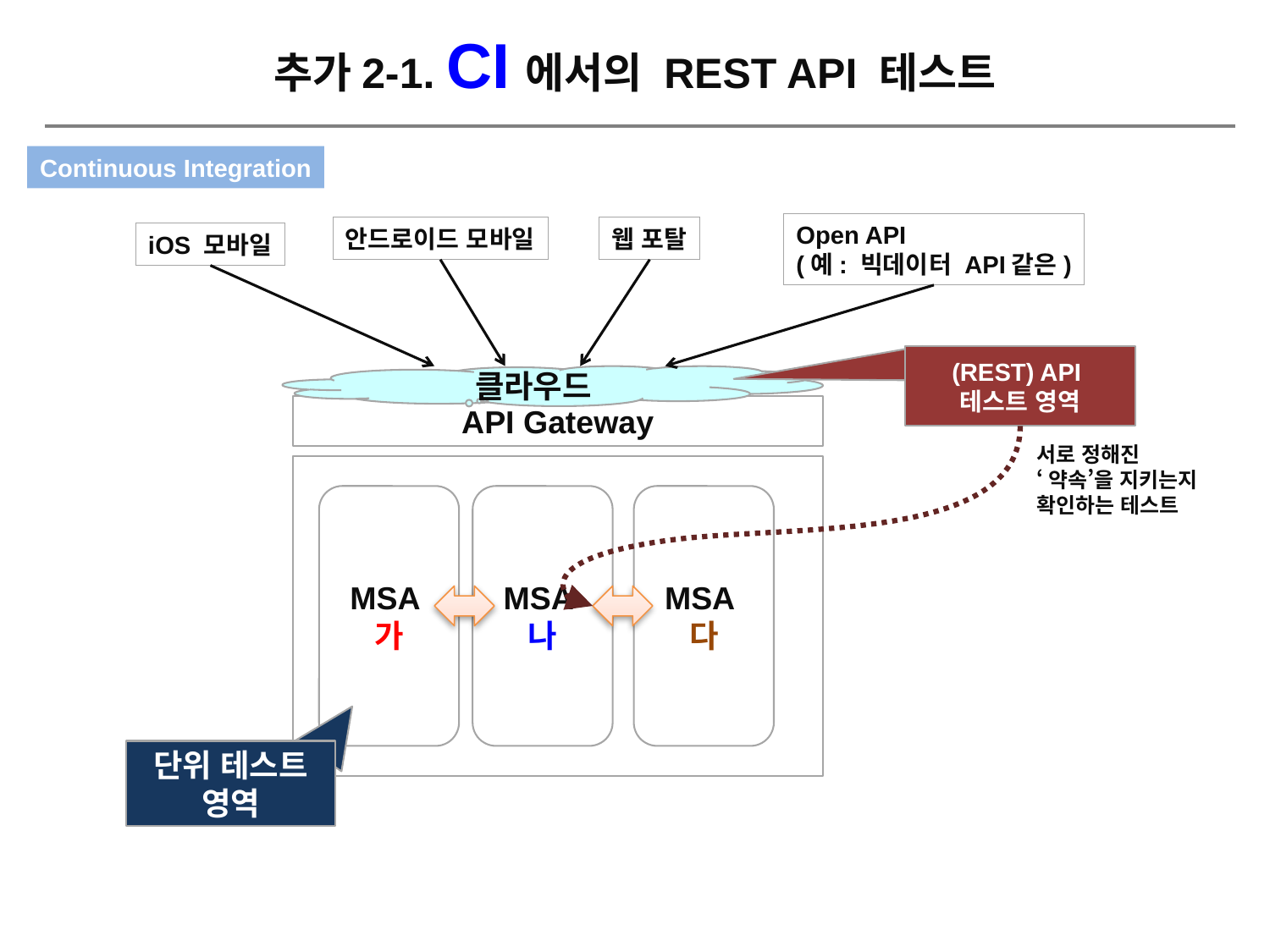

추가2-1. CI에서의 REST API 테스트
Continuous Integration
Open API
(예: 빅데이터 API같은)
안드로이드 모바일
웹 포탈
iOS 모바일

(REST) API
테스트 영역
클라우드
API Gateway
서로 정해진
‘약속’을 지키는지
확인하는 테스트

MSA
가
MSA
나
MSA
다

단위 테스트
영역